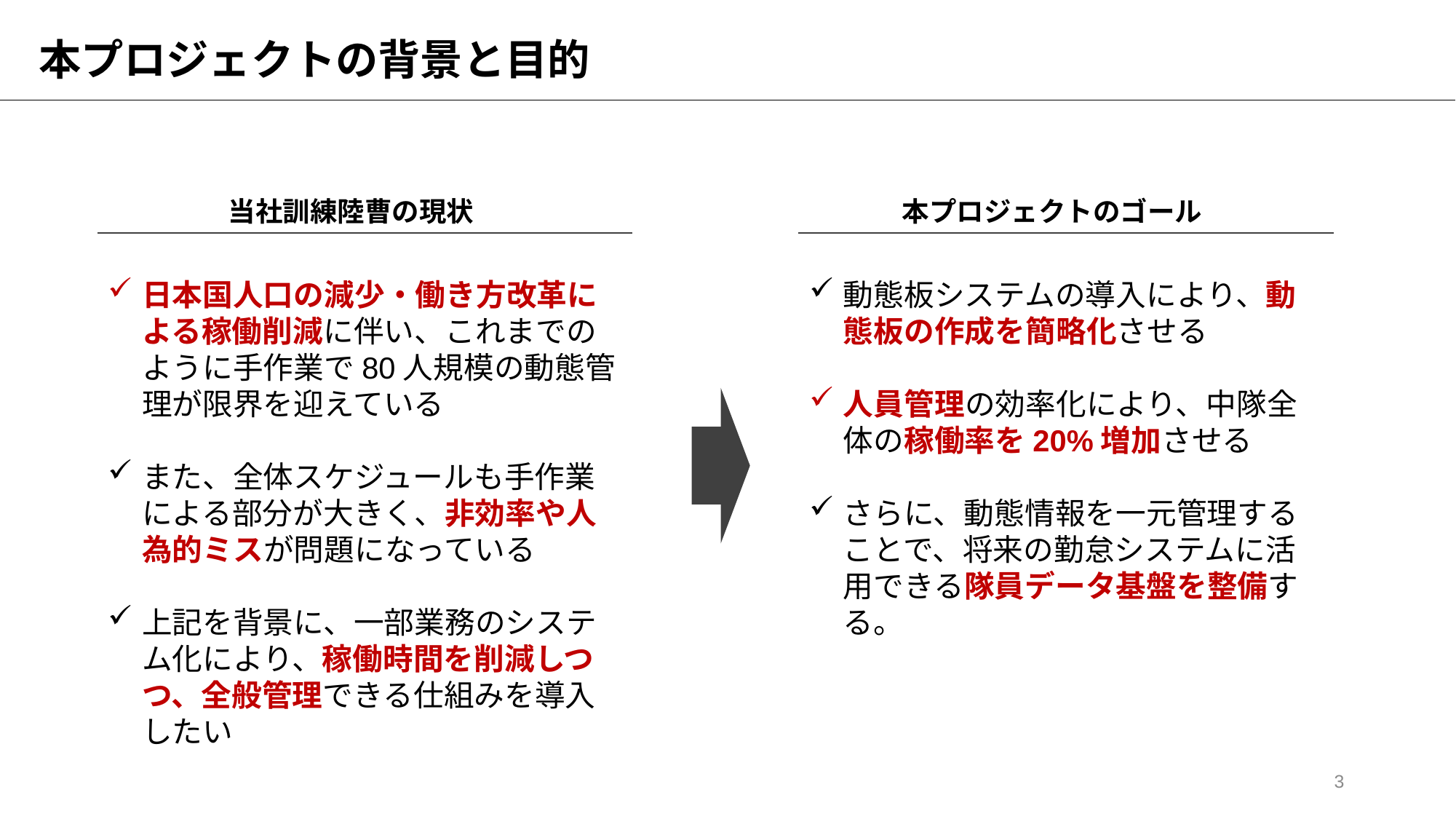

# 本プロジェクトの背景と目的
当社訓練陸曹の現状
本プロジェクトのゴール
日本国人口の減少・働き方改革による稼働削減に伴い、これまでのように手作業で80人規模の動態管理が限界を迎えている

また、全体スケジュールも手作業による部分が大きく、非効率や人為的ミスが問題になっている

上記を背景に、一部業務のシステム化により、稼働時間を削減しつつ、全般管理できる仕組みを導入したい
動態板システムの導入により、動態板の作成を簡略化させる

人員管理の効率化により、中隊全体の稼働率を20%増加させる

さらに、動態情報を一元管理することで、将来の勤怠システムに活用できる隊員データ基盤を整備する。

3